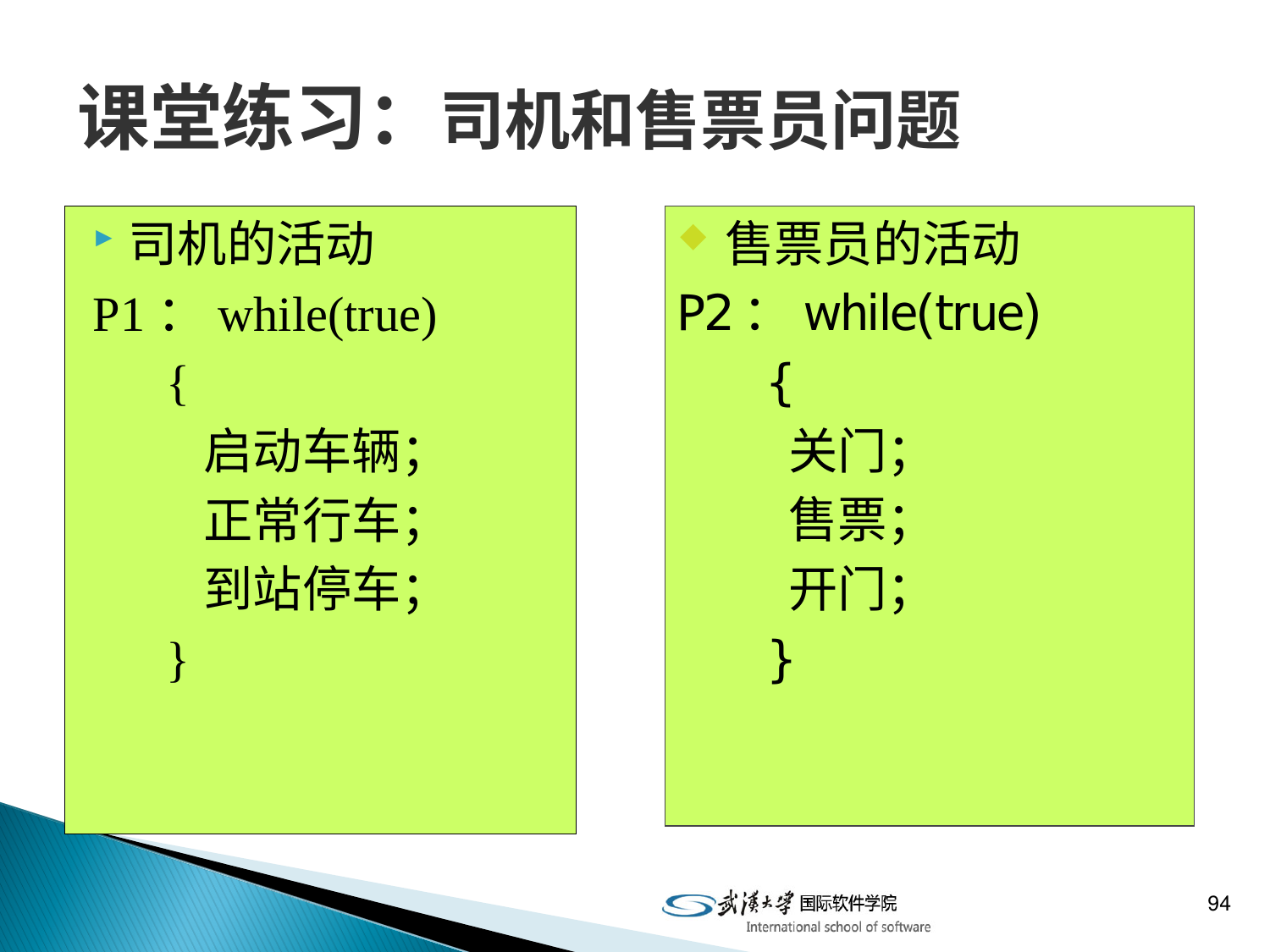

# 课堂练习：司机和售票员问题
司机的活动
P1：while(true)
      {
         启动车辆；
         正常行车；
         到站停车；
      }
售票员的活动
P2：while(true)
      {
         关门；
         售票；
         开门；
      }